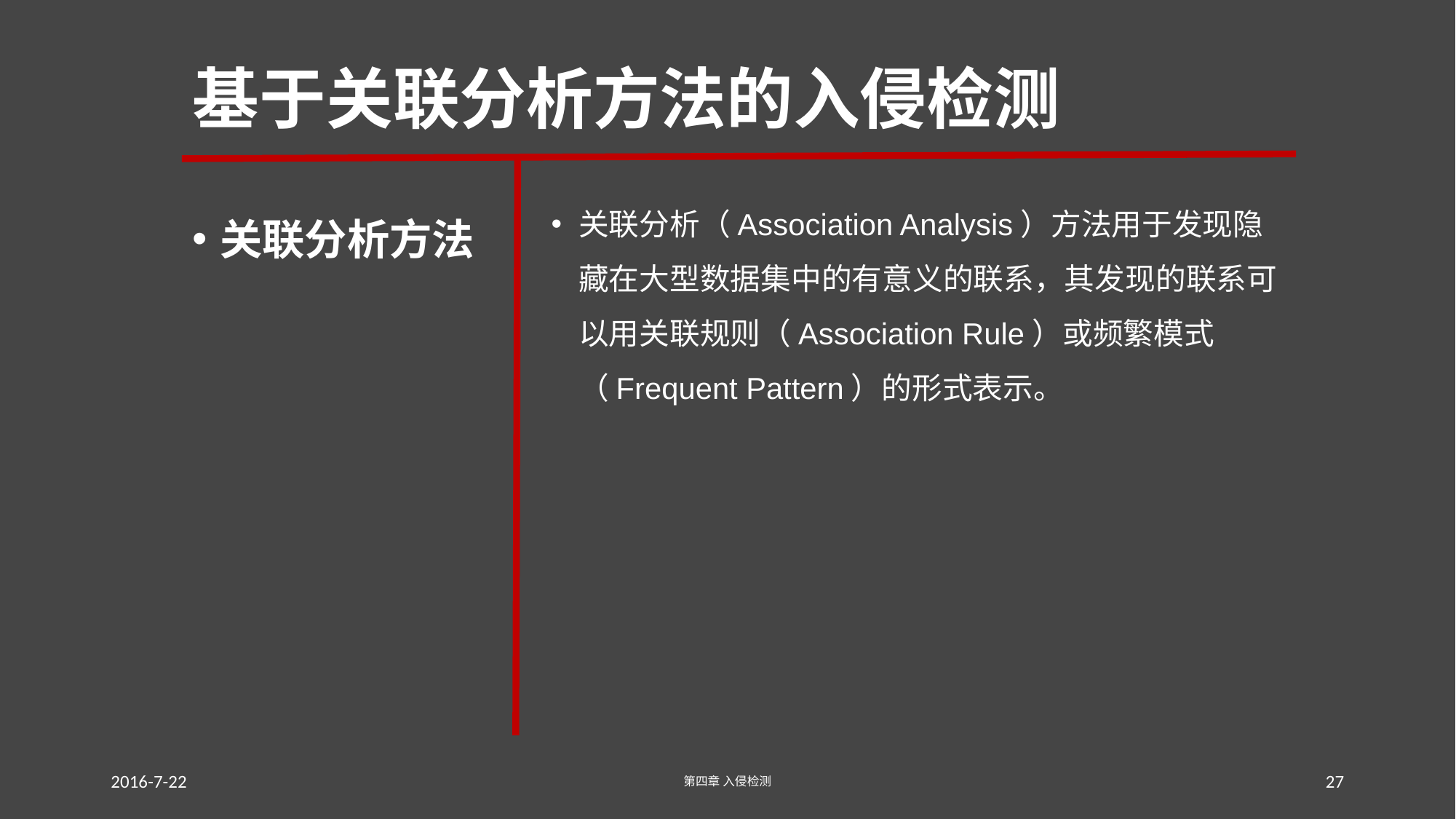

# 基于关联分析方法的入侵检测
关联分析方法
关联分析（Association Analysis）方法用于发现隐藏在大型数据集中的有意义的联系，其发现的联系可以用关联规则（Association Rule）或频繁模式（Frequent Pattern）的形式表示。
2016-7-22
第四章 入侵检测
27